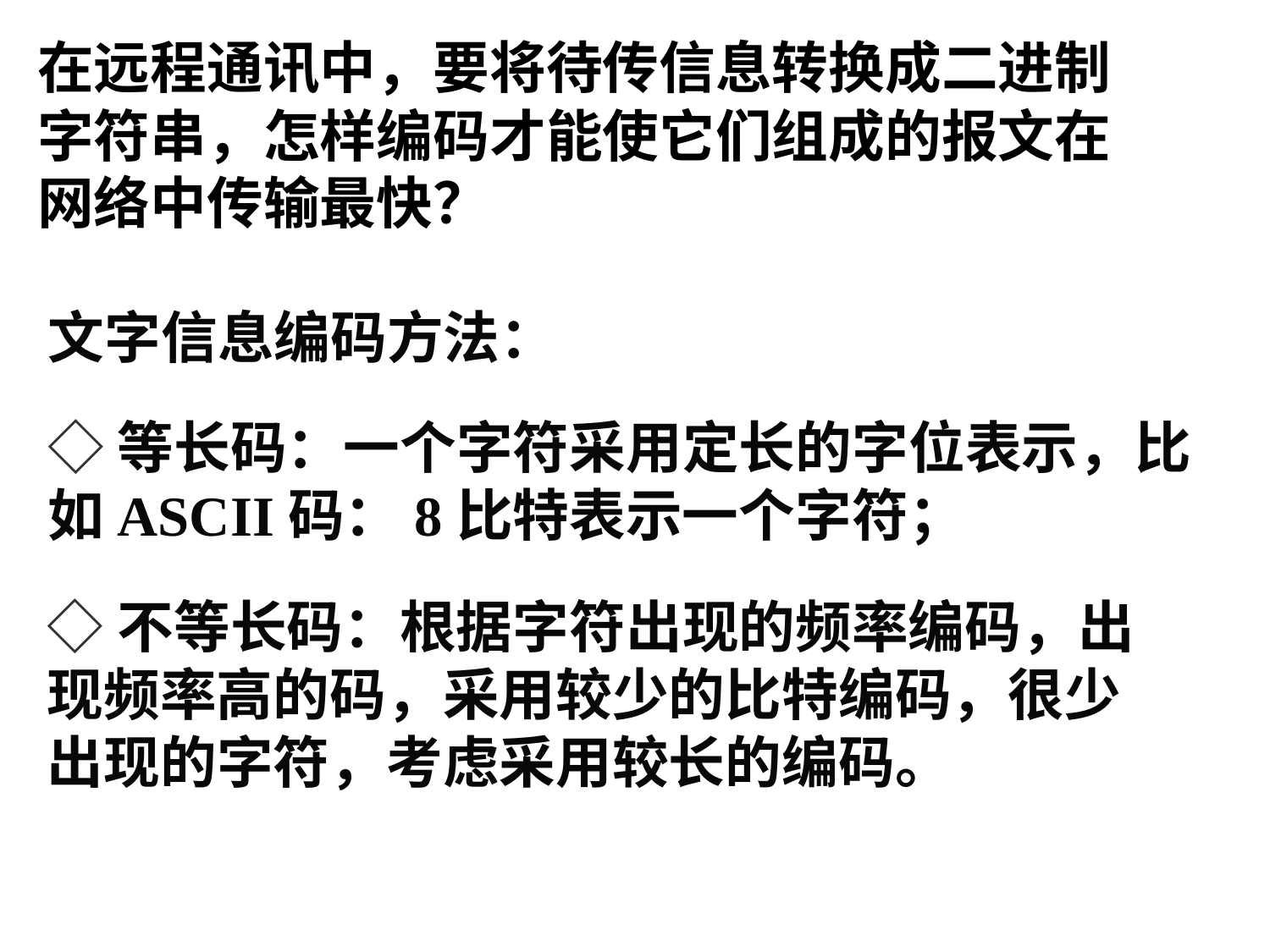

在远程通讯中，要将待传信息转换成二进制字符串，怎样编码才能使它们组成的报文在网络中传输最快？
文字信息编码方法：
◇等长码：一个字符采用定长的字位表示，比如ASCII码：8比特表示一个字符；
◇不等长码：根据字符出现的频率编码，出现频率高的码，采用较少的比特编码，很少出现的字符，考虑采用较长的编码。